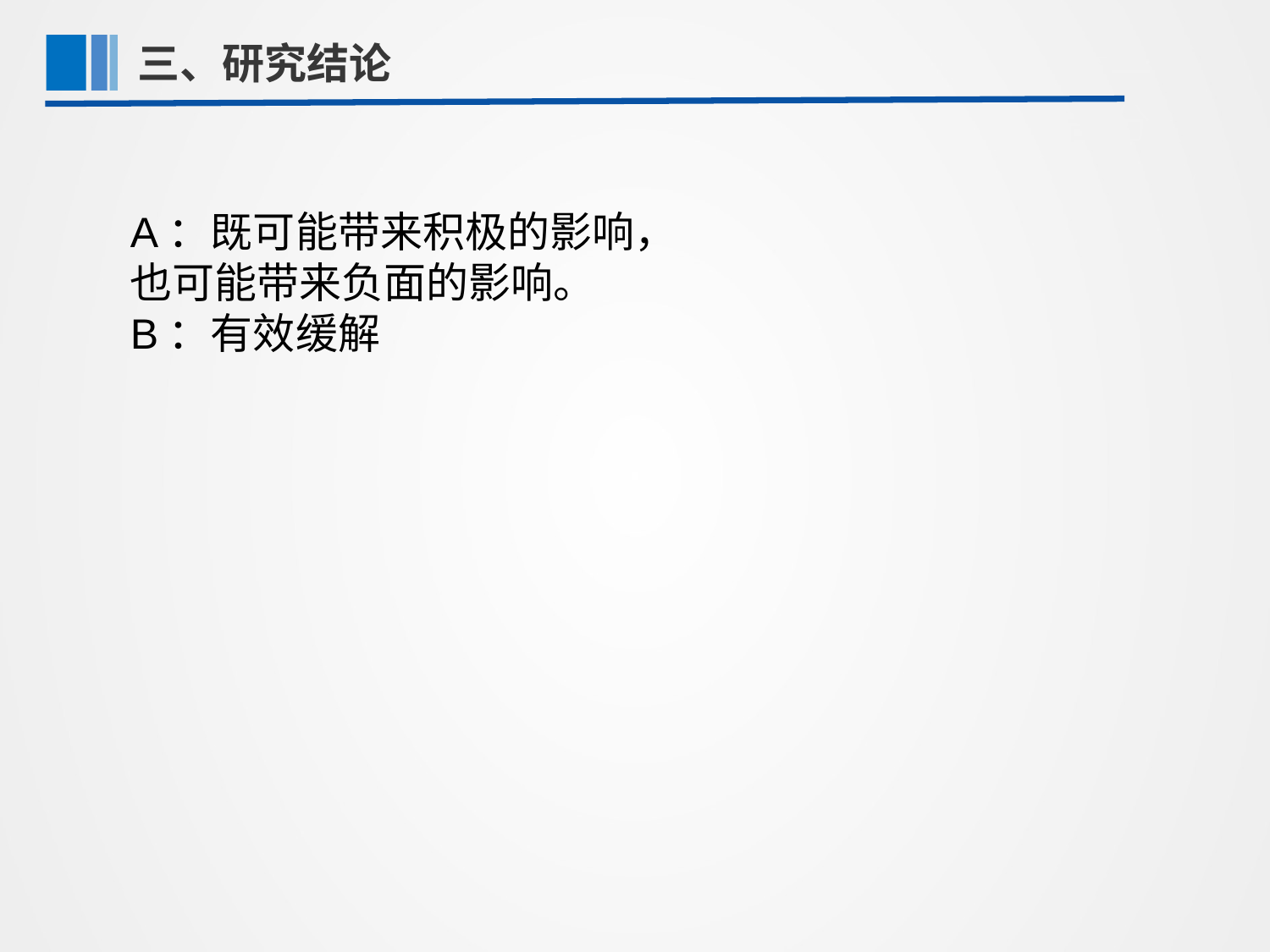

三、研究结论

第一部分
A：既可能带来积极的影响，也可能带来负面的影响。
B：有效缓解